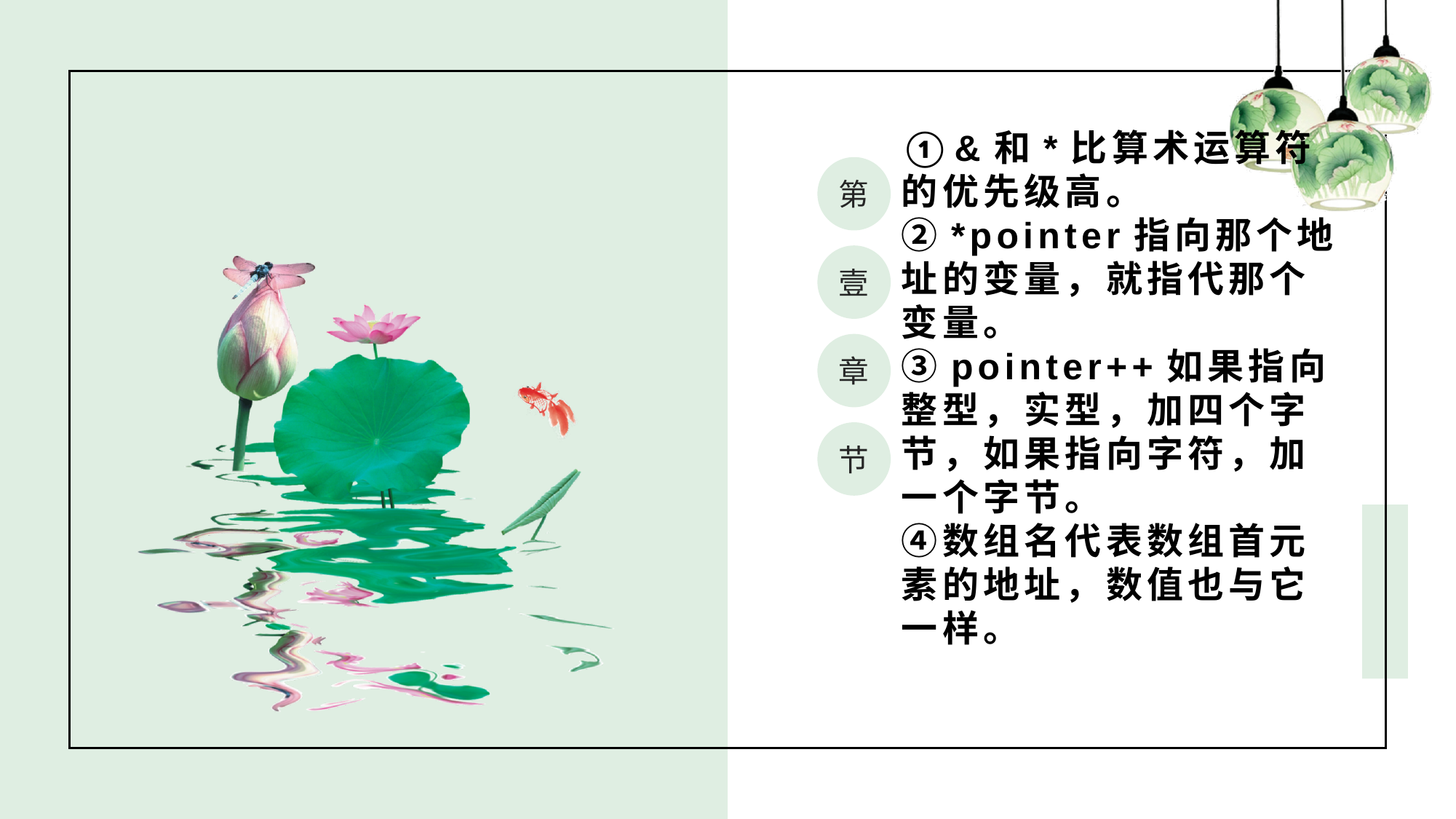

# ①&和*比算术运算符的优先级高。 ②*pointer指向那个地址的变量，就指代那个变量。 ③pointer++如果指向整型，实型，加四个字节，如果指向字符，加一个字节。 ④数组名代表数组首元素的地址，数值也与它一样。
第
壹
章
节